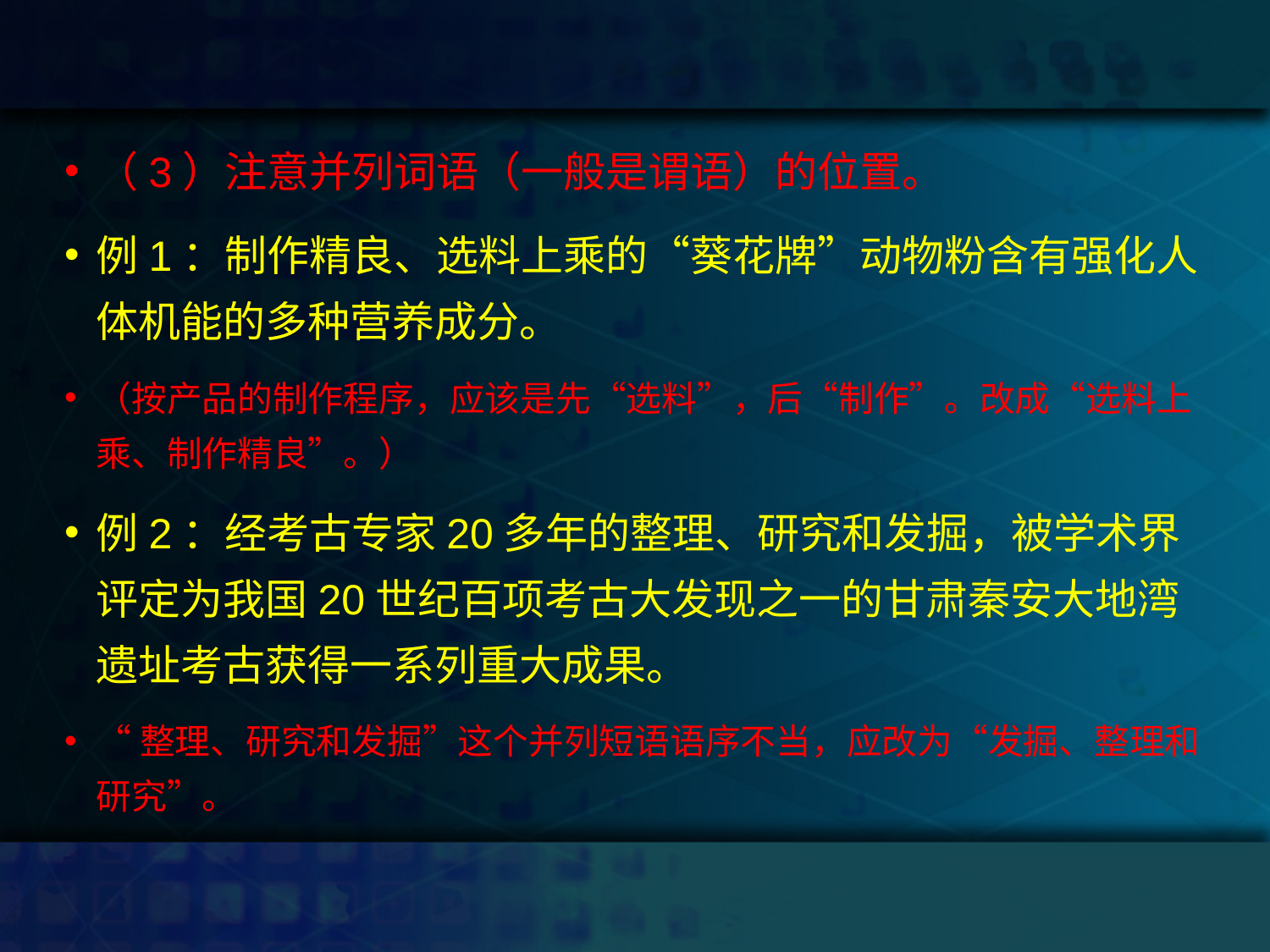

（3）注意并列词语（一般是谓语）的位置。
例1：制作精良、选料上乘的“葵花牌”动物粉含有强化人体机能的多种营养成分。
（按产品的制作程序，应该是先“选料”，后“制作”。改成“选料上乘、制作精良”。）
例2：经考古专家20多年的整理、研究和发掘，被学术界评定为我国20世纪百项考古大发现之一的甘肃秦安大地湾遗址考古获得一系列重大成果。
“整理、研究和发掘”这个并列短语语序不当，应改为“发掘、整理和研究”。